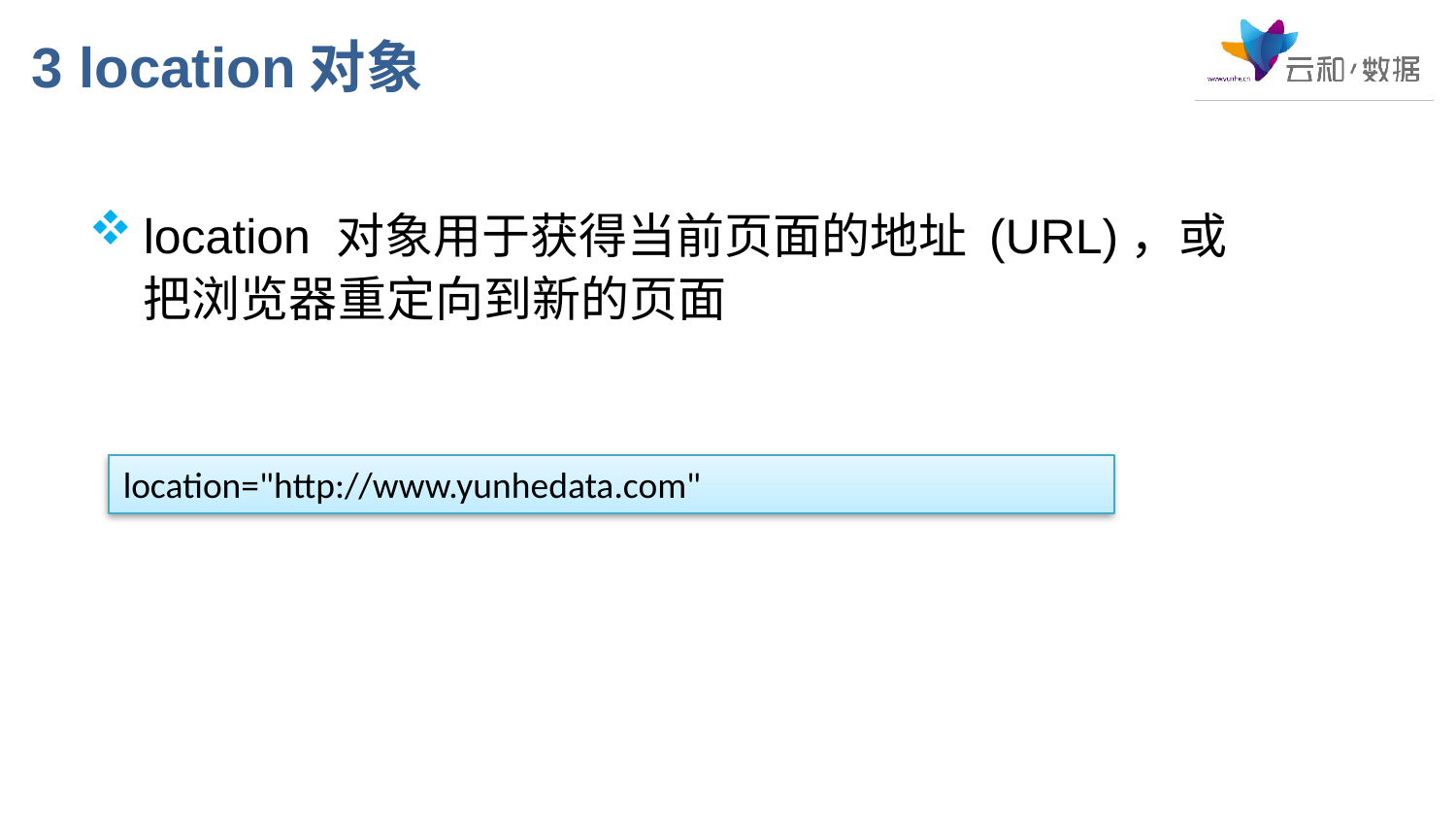

# 3 location对象
location 对象用于获得当前页面的地址 (URL)，或把浏览器重定向到新的页面
location="http://www.yunhedata.com"
11